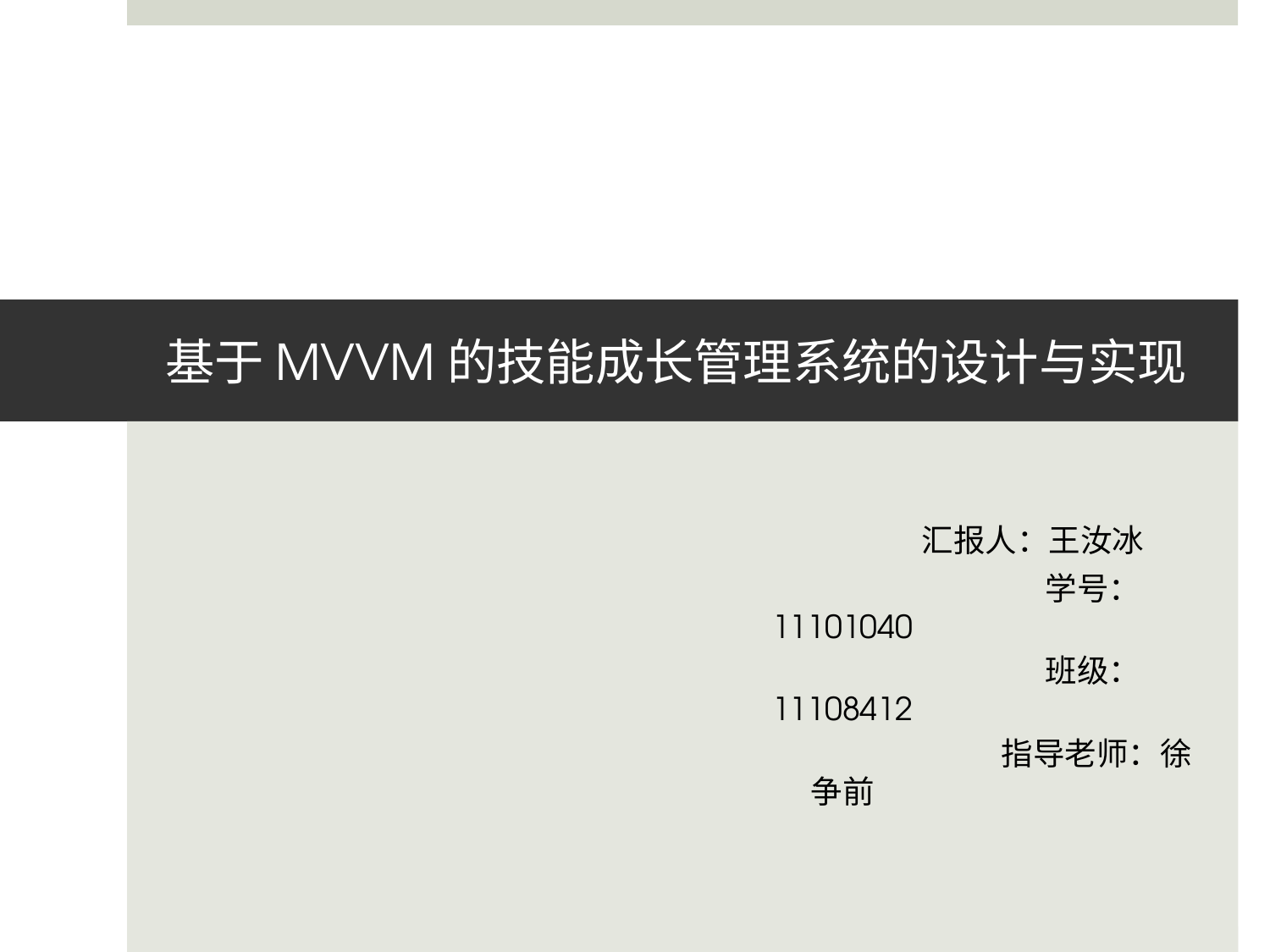

# 基于MVVM的技能成长管理系统的设计与实现

			汇报人：王汝冰
				学号：11101040
				班级：11108412
				指导老师：徐争前